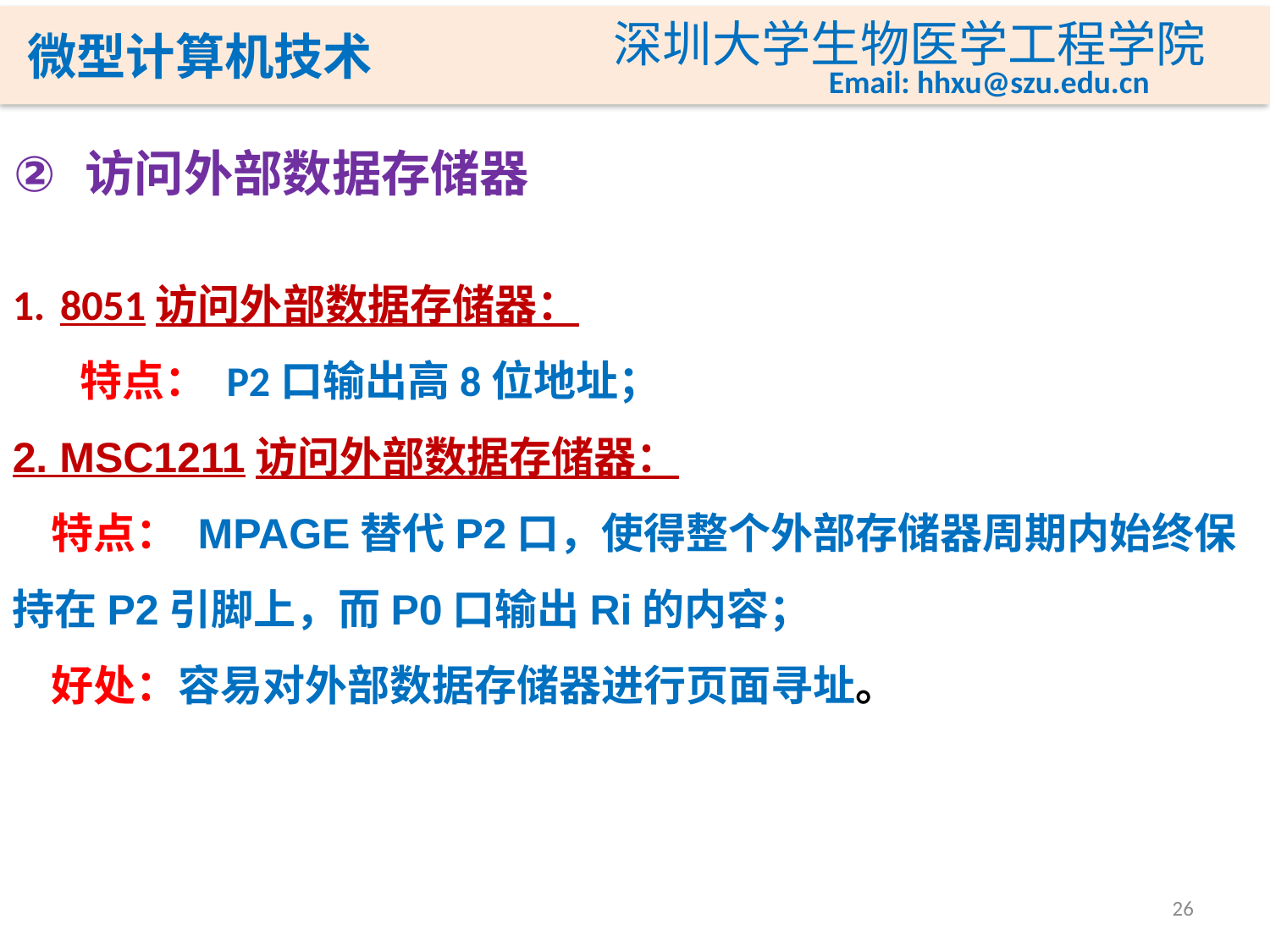

访问外部数据存储器
8051访问外部数据存储器：
      特点： P2口输出高8位地址；
2. MSC1211访问外部数据存储器：
   特点： MPAGE替代P2口，使得整个外部存储器周期内始终保持在P2引脚上，而P0口输出Ri的内容；
   好处：容易对外部数据存储器进行页面寻址。
26